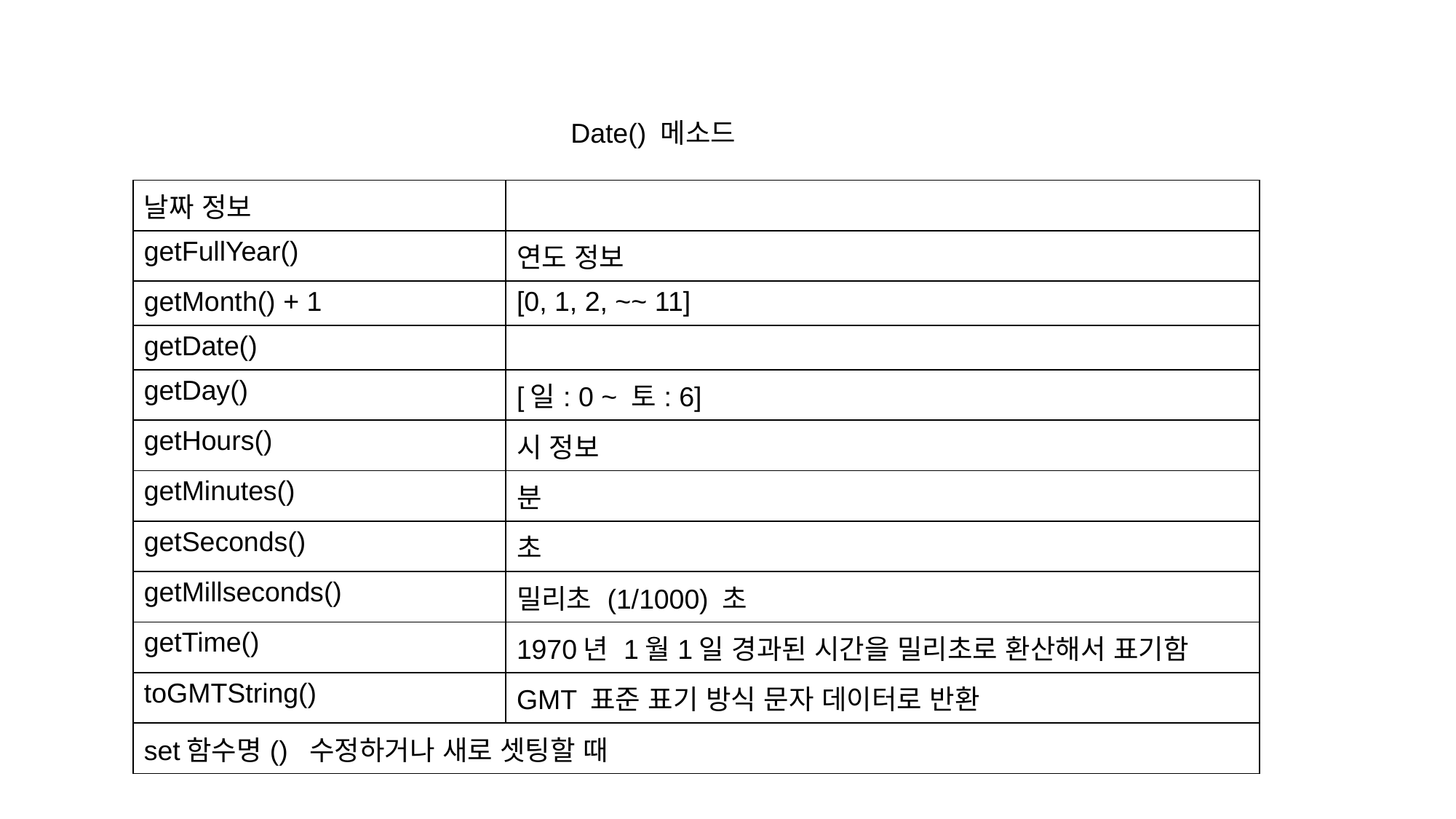

Date() 메소드
| 날짜 정보 |  |
| --- | --- |
| getFullYear() | 연도 정보 |
| getMonth() + 1 | [0, 1, 2, ~~ 11] |
| getDate() |  |
| getDay() | [일: 0 ~ 토: 6] |
| getHours() | 시 정보 |
| getMinutes() | 분 |
| getSeconds() | 초 |
| getMillseconds() | 밀리초 (1/1000) 초 |
| getTime() | 1970년 1월1일 경과된 시간을 밀리초로 환산해서 표기함 |
| toGMTString() | GMT 표준 표기 방식 문자 데이터로 반환 |
| set함수명() 수정하거나 새로 셋팅할 때 |  |